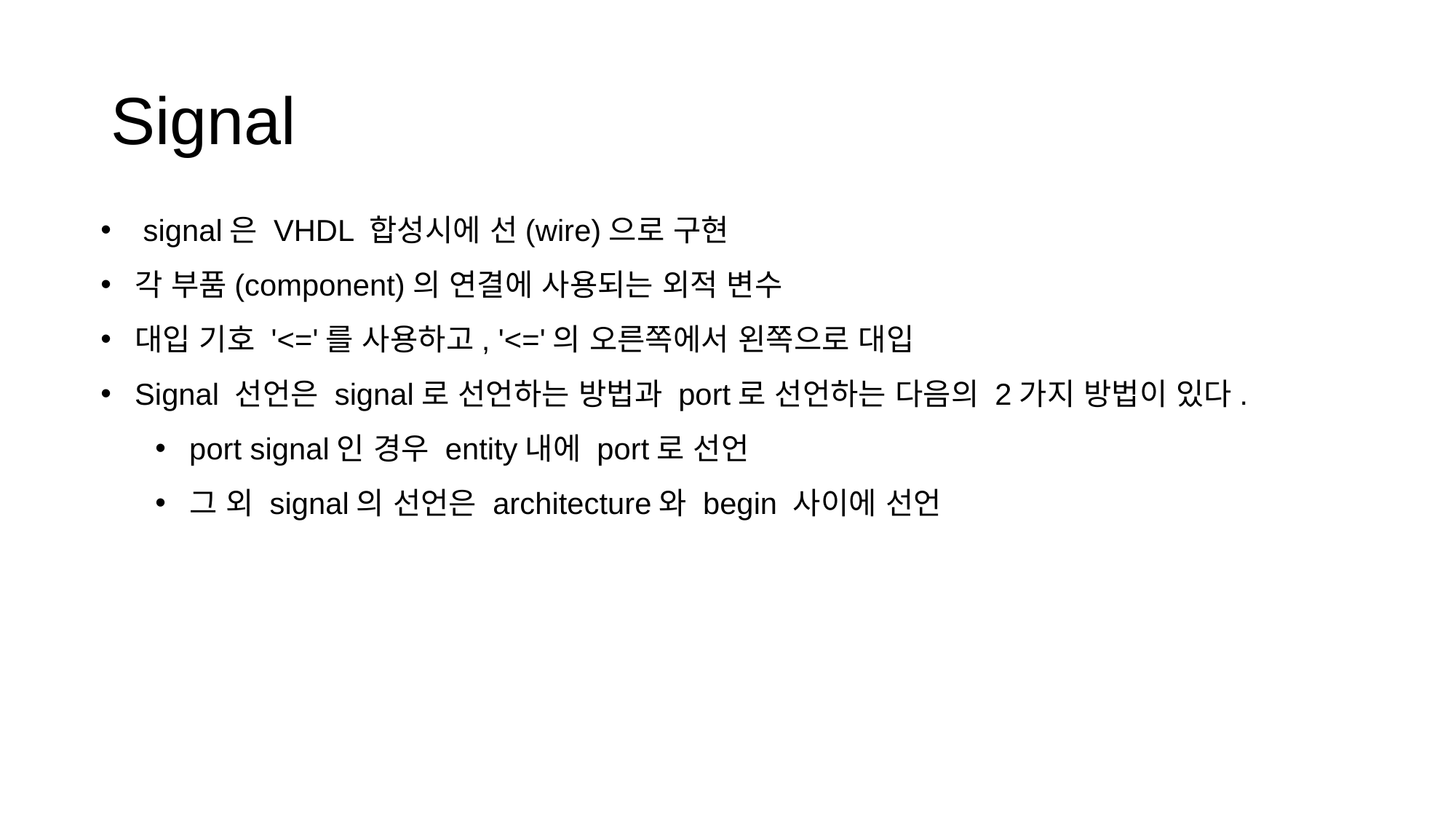

# Signal
 signal은 VHDL 합성시에 선(wire)으로 구현
각 부품(component)의 연결에 사용되는 외적 변수
대입 기호 '<='를 사용하고, '<='의 오른쪽에서 왼쪽으로 대입
Signal 선언은 signal로 선언하는 방법과 port로 선언하는 다음의 2가지 방법이 있다.
port signal인 경우 entity내에 port로 선언
그 외 signal의 선언은 architecture와 begin 사이에 선언